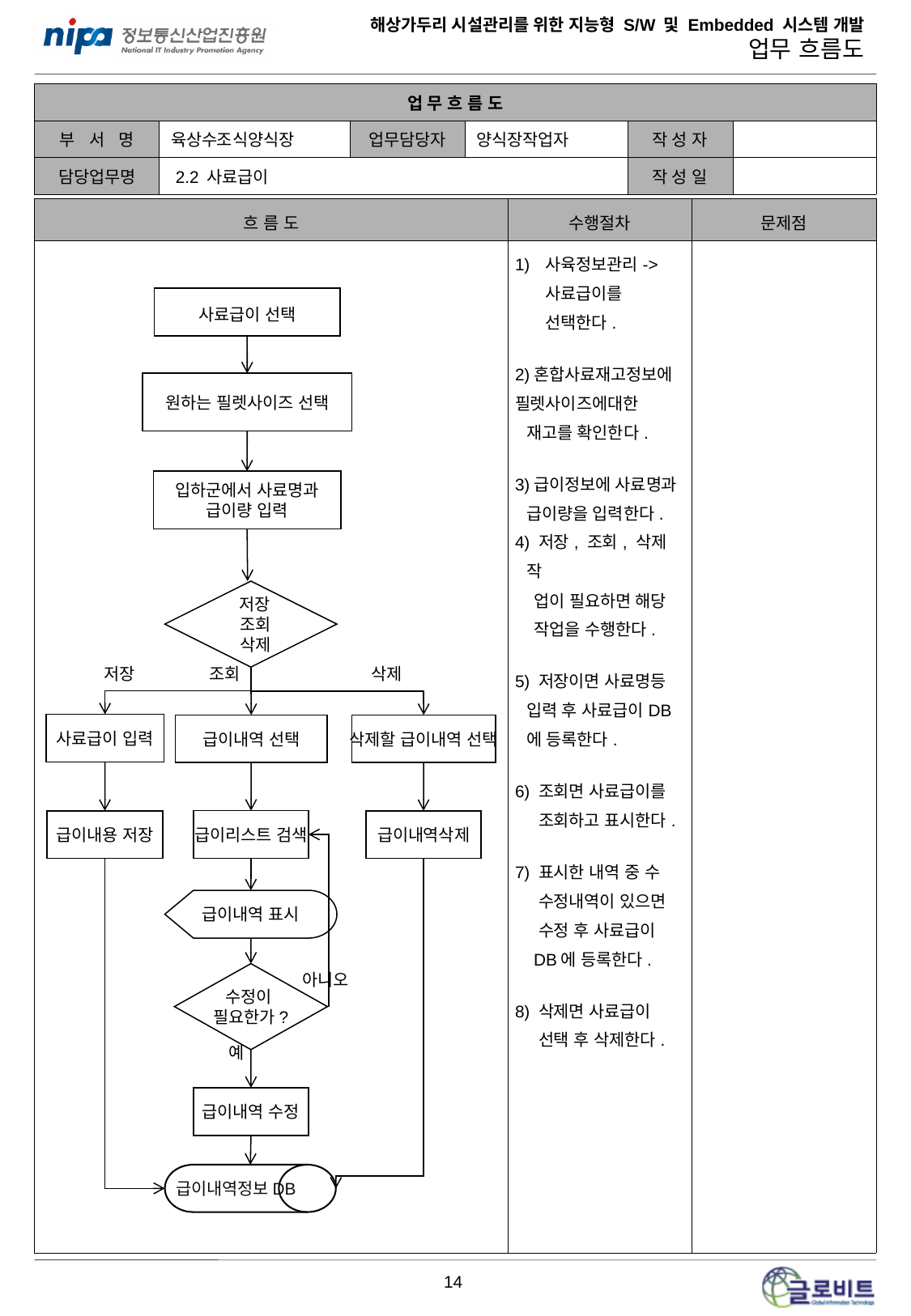

| 업 무 흐 름 도 |  |  |  |  |  |
| --- | --- | --- | --- | --- | --- |
| 부 서 명 | 육상수조식양식장 | 업무담당자 | 양식장작업자 | 작 성 자 |  |
| 담당업무명 | 2.2 사료급이 |  |  | 작 성 일 |  |
| 흐 름 도 | 수행절차 | 문제점 |
| --- | --- | --- |
|  | 사육정보관리->사료급이를 선택한다. 2)혼합사료재고정보에 필렛사이즈에대한 재고를 확인한다. 3)급이정보에 사료명과 급이량을 입력한다. 4) 저장, 조회, 삭제 작 업이 필요하면 해당 작업을 수행한다. 5) 저장이면 사료명등 입력 후 사료급이DB에 등록한다. 6) 조회면 사료급이를 조회하고 표시한다. 7) 표시한 내역 중 수 수정내역이 있으면 수정 후 사료급이 DB에 등록한다. 8) 삭제면 사료급이 선택 후 삭제한다. |  |
사료급이 선택
원하는 필렛사이즈 선택
입하군에서 사료명과 급이량 입력
 저장
 조회
 삭제
저장
조회
삭제
사료급이 입력
급이내역 선택
삭제할 급이내역 선택
급이리스트 검색
급이내용 저장
급이내역삭제
급이내역 표시
수정이
필요한가?
아니오
예
급이내역 수정
급이내역정보DB